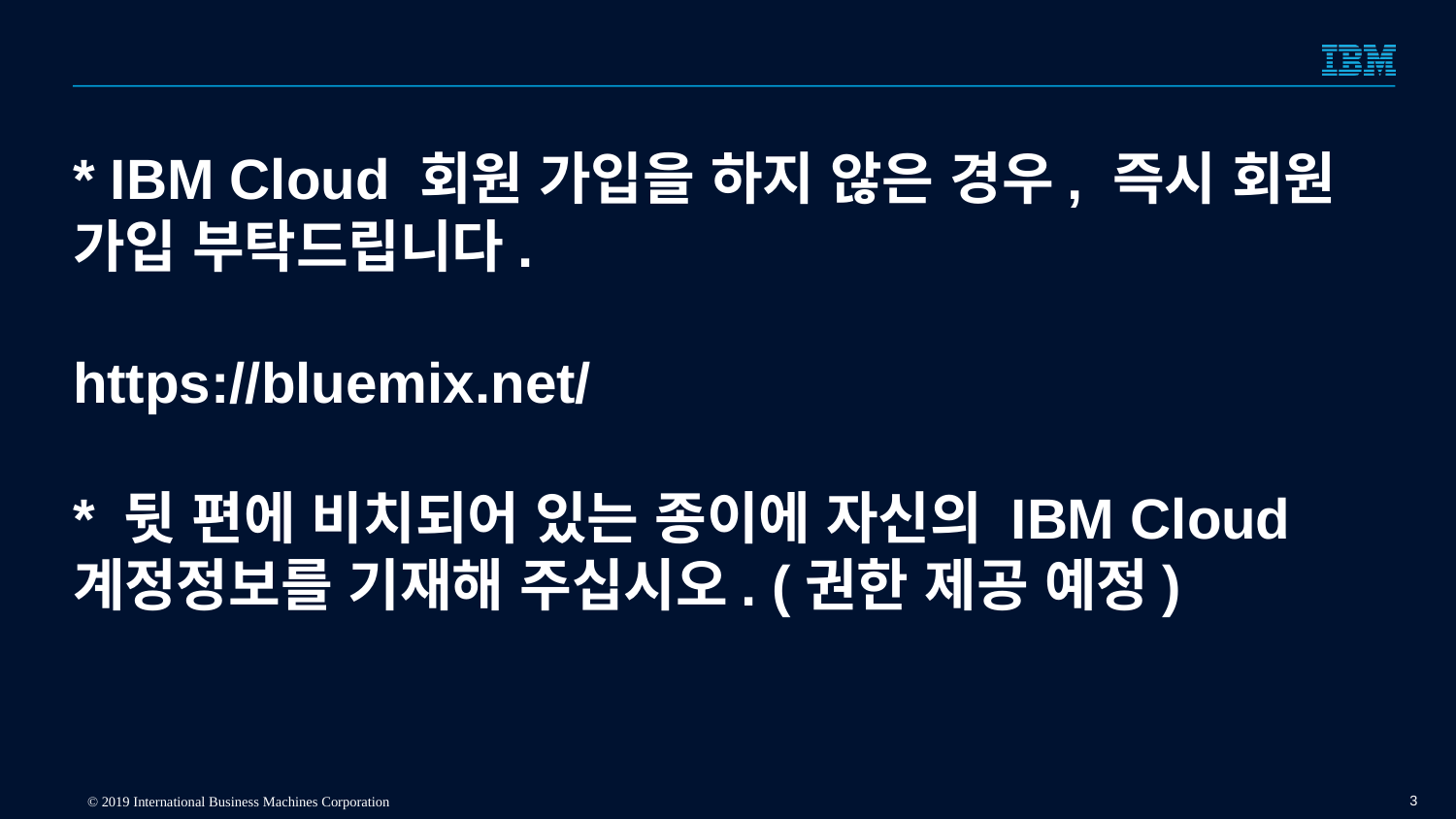

# * IBM Cloud 회원 가입을 하지 않은 경우, 즉시 회원 가입 부탁드립니다. https://bluemix.net/ * 뒷 편에 비치되어 있는 종이에 자신의 IBM Cloud 계정정보를 기재해 주십시오. (권한 제공 예정)
© 2019 International Business Machines Corporation